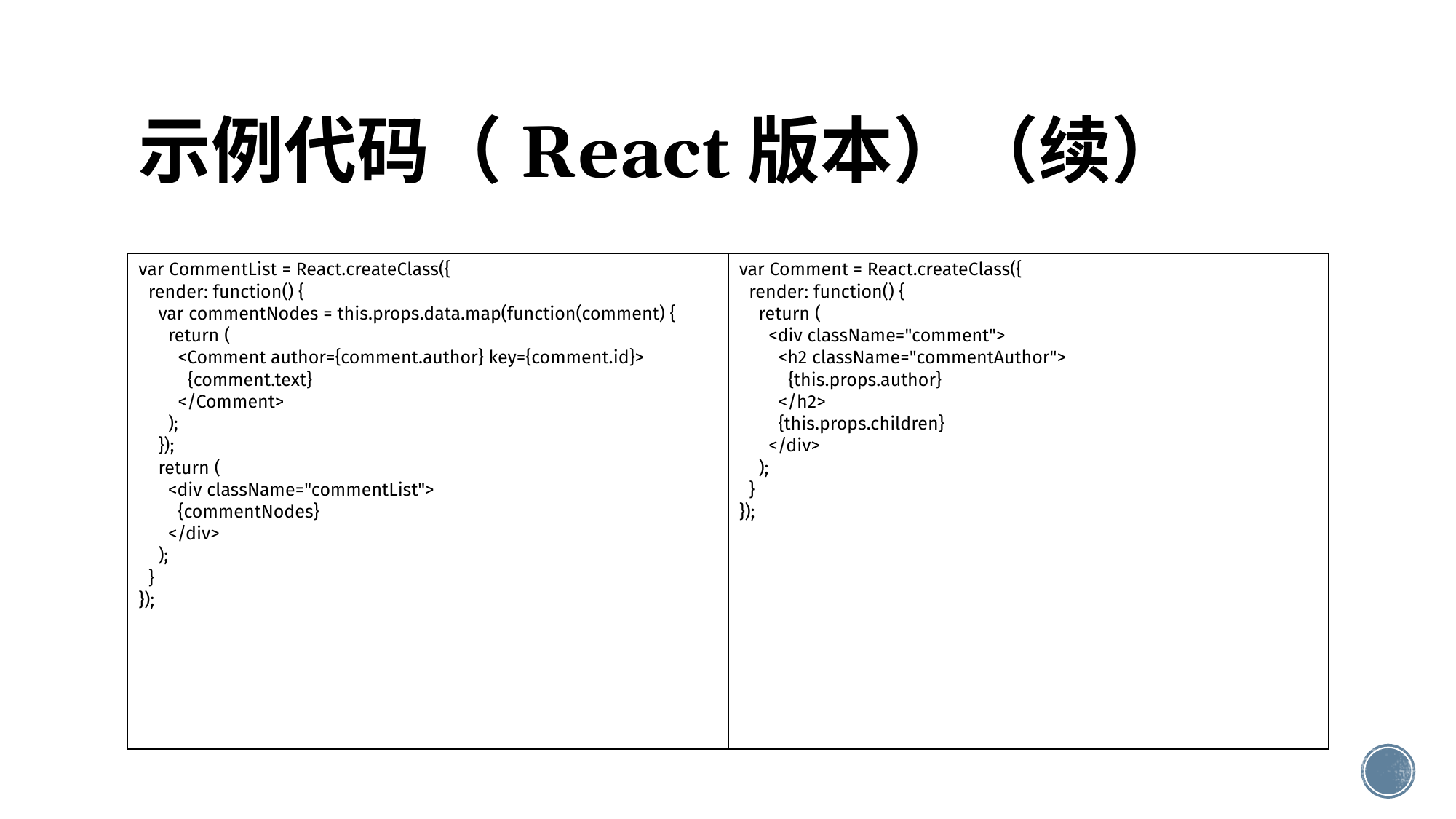

# 示例代码（React版本）（续）
| var CommentList = React.createClass({ render: function() { var commentNodes = this.props.data.map(function(comment) { return ( <Comment author={comment.author} key={comment.id}> {comment.text} </Comment> ); }); return ( <div className="commentList"> {commentNodes} </div> ); } }); | var Comment = React.createClass({ render: function() { return ( <div className="comment"> <h2 className="commentAuthor"> {this.props.author} </h2> {this.props.children} </div> ); } }); |
| --- | --- |